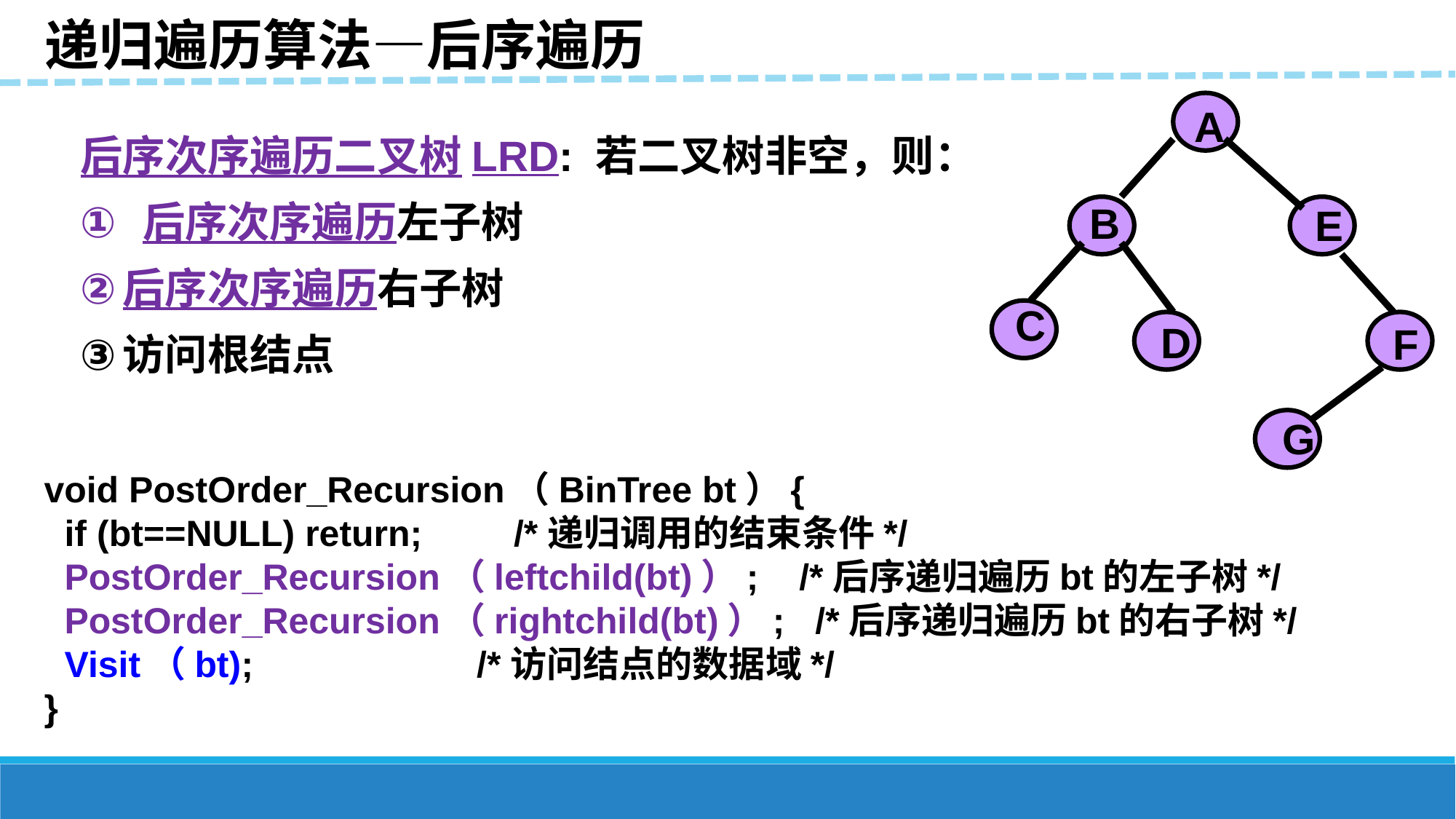

递归遍历算法—后序遍历

A

B
E

C

D

F

G
后序次序遍历二叉树LRD: 若二叉树非空，则：
 后序次序遍历左子树
后序次序遍历右子树
访问根结点
void PostOrder_Recursion（BinTree bt）{
  if (bt==NULL) return;         /*递归调用的结束条件*/
  PostOrder_Recursion（leftchild(bt)）;    /*后序递归遍历bt的左子树*/
  PostOrder_Recursion（rightchild(bt)）;   /*后序递归遍历bt的右子树*/
  Visit（bt);                      /*访问结点的数据域*/
}